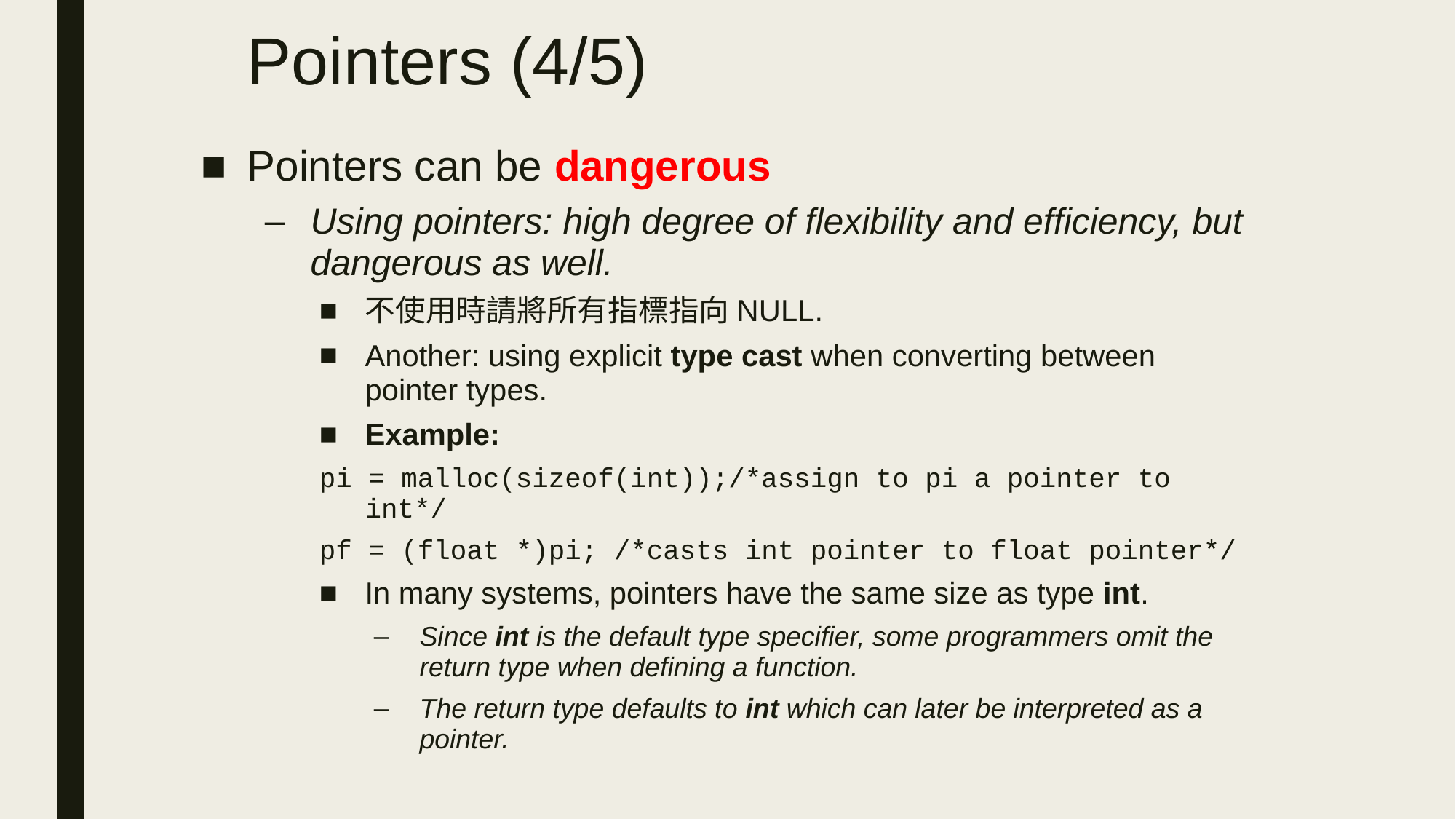

# Pointers (4/5)
Pointers can be dangerous
Using pointers: high degree of flexibility and efficiency, but dangerous as well.
不使用時請將所有指標指向NULL.
Another: using explicit type cast when converting between pointer types.
Example:
pi = malloc(sizeof(int));/*assign to pi a pointer to int*/
pf = (float *)pi; /*casts int pointer to float pointer*/
In many systems, pointers have the same size as type int.
Since int is the default type specifier, some programmers omit the return type when defining a function.
The return type defaults to int which can later be interpreted as a pointer.